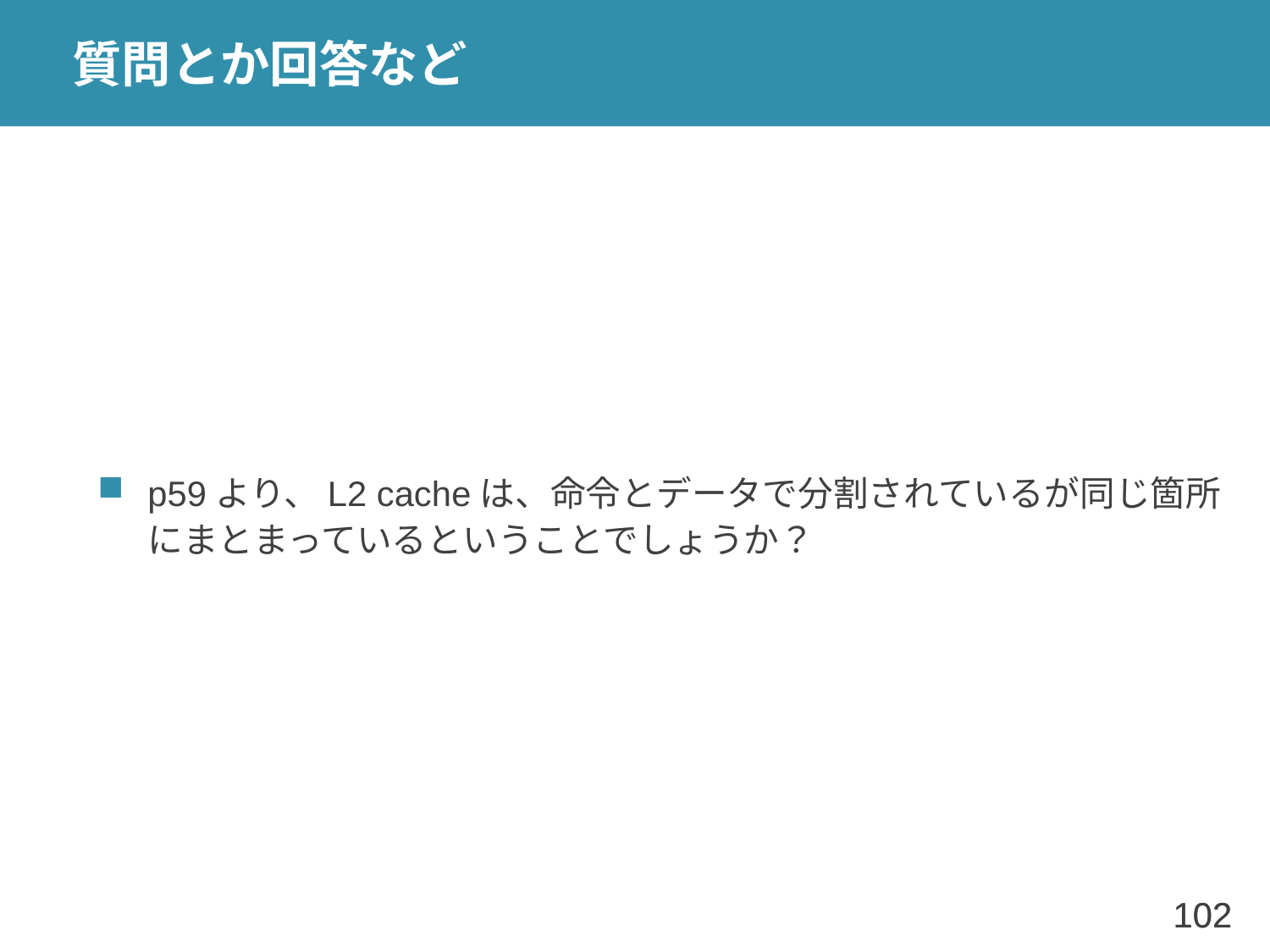

# 質問とか回答など
p59より、L2 cacheは、命令とデータで分割されているが同じ箇所にまとまっているということでしょうか？